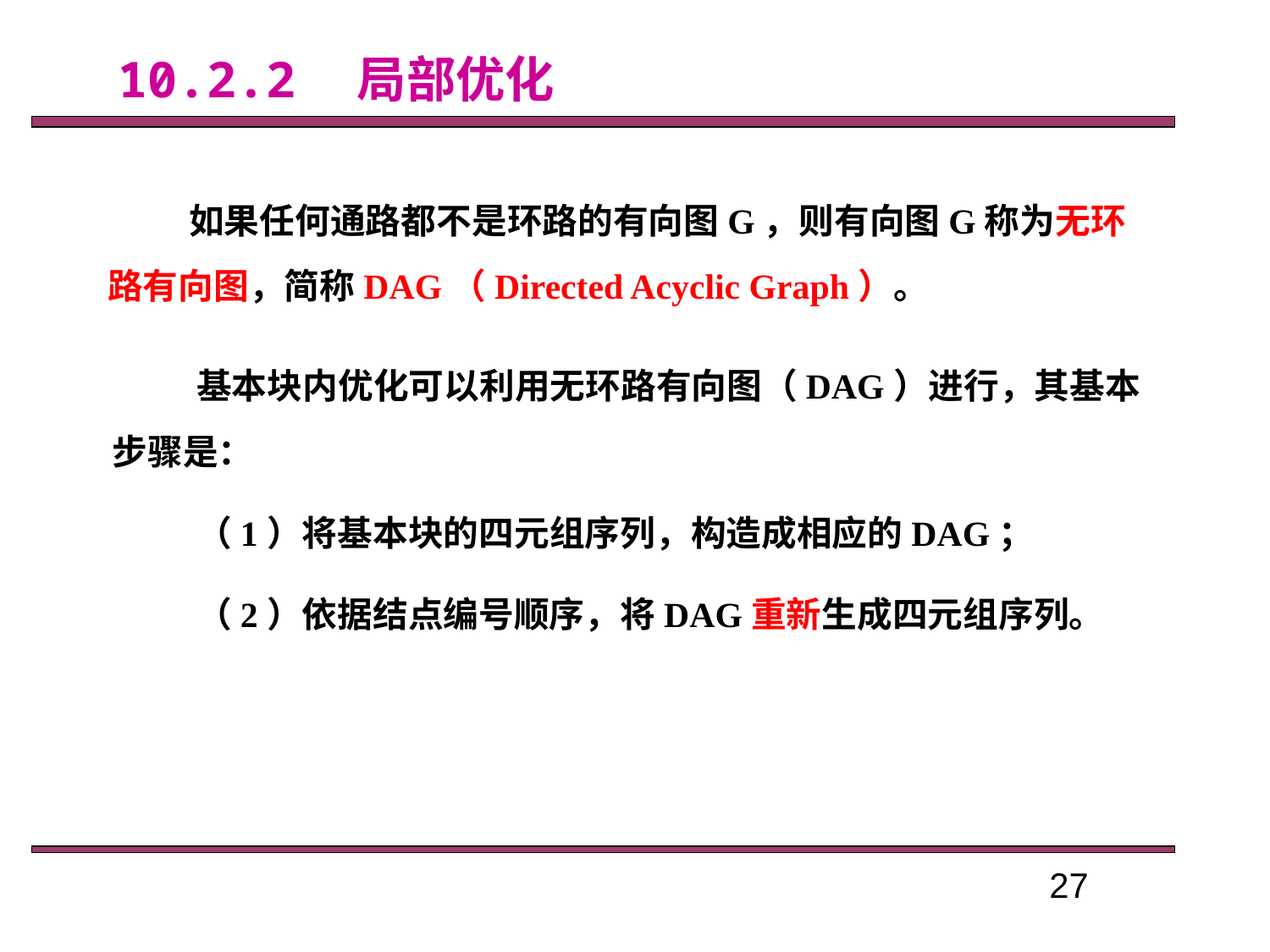

# 10.2.2　局部优化
如果任何通路都不是环路的有向图G，则有向图G称为无环路有向图，简称DAG（Directed Acyclic Graph）。
基本块内优化可以利用无环路有向图（DAG）进行，其基本步骤是：
（1）将基本块的四元组序列，构造成相应的DAG；
（2）依据结点编号顺序，将DAG重新生成四元组序列。
27